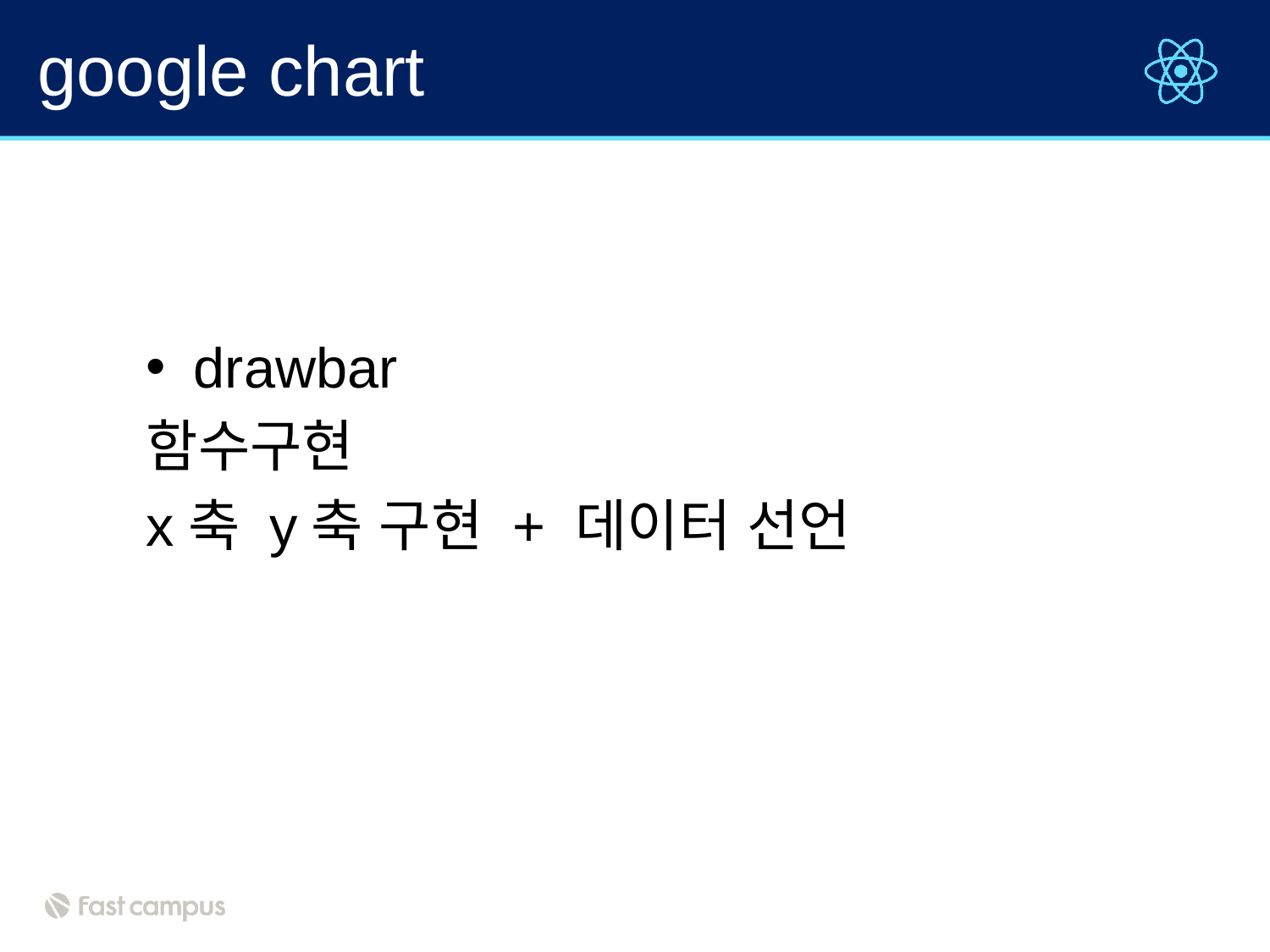

# google chart

drawbar
함수구현
x축 y축 구현 + 데이터 선언